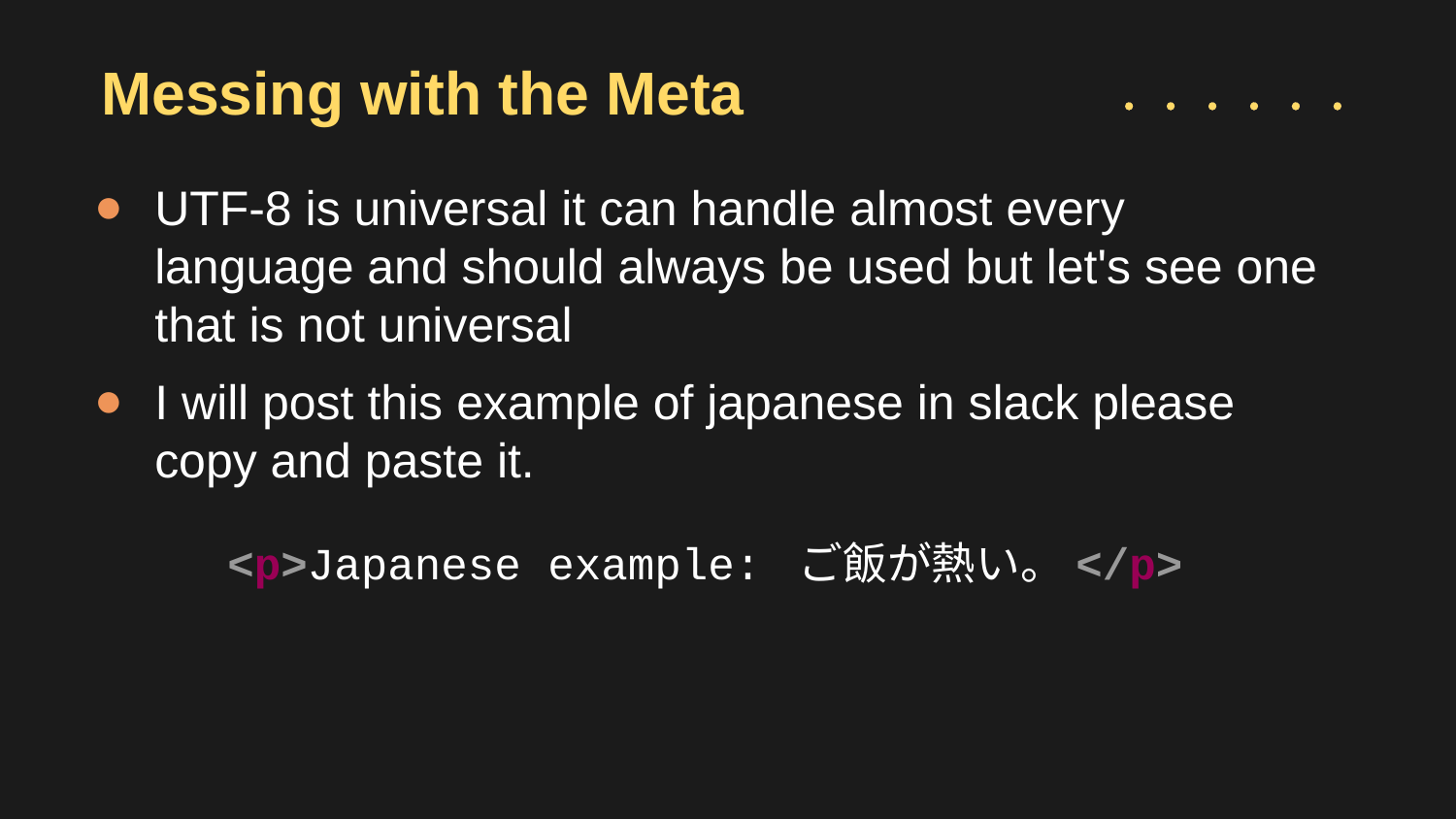

# Messing with the Meta
UTF-8 is universal it can handle almost every language and should always be used but let's see one that is not universal
I will post this example of japanese in slack please copy and paste it.
<p>Japanese example: ご飯が熱い。</p>